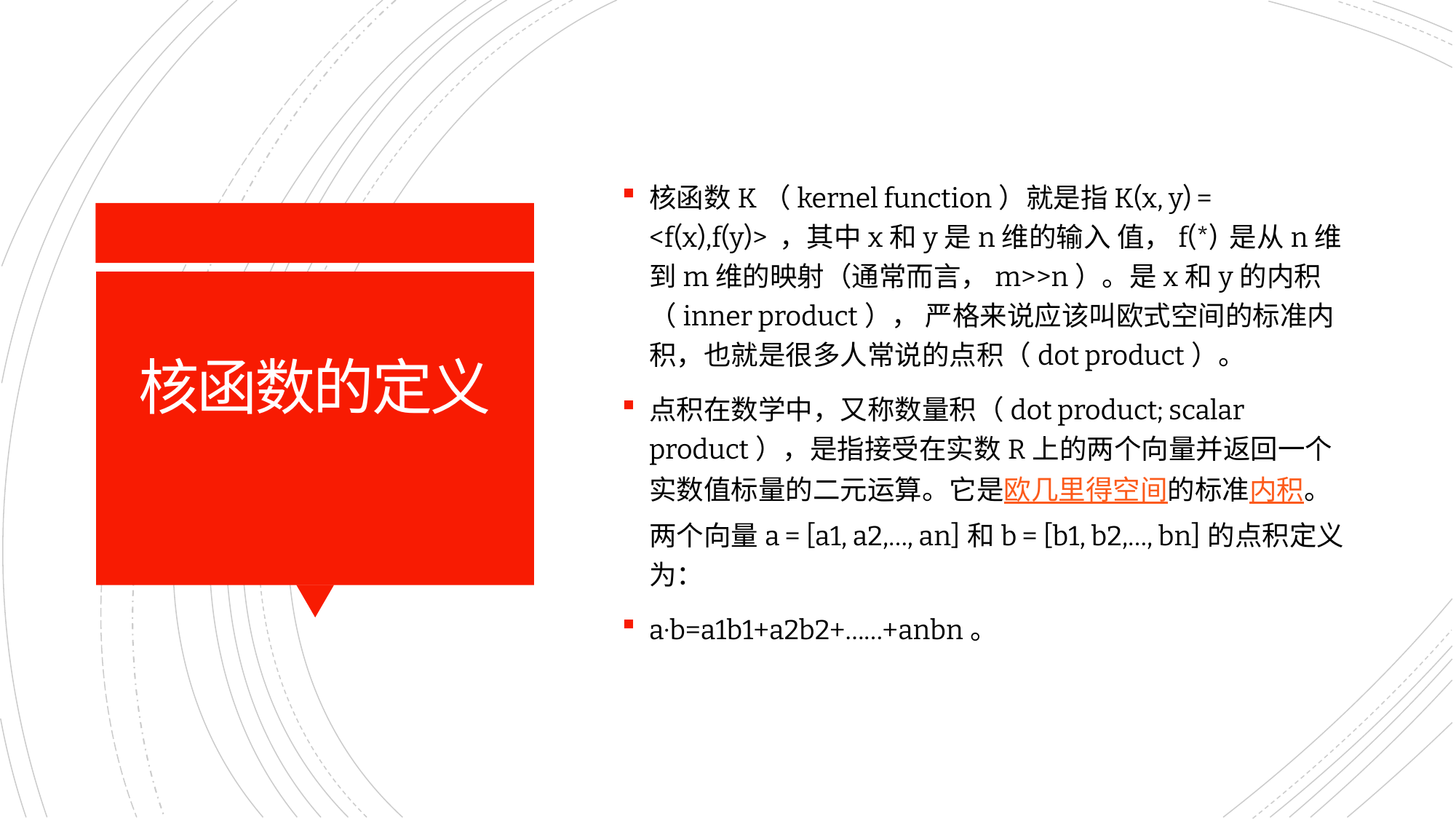

核函数K（kernel function）就是指K(x, y) = <f(x),f(y)> ，其中x和y是n维的输入 值，f(*) 是从n维到m维的映射（通常而言，m>>n）。是x和y的内积（inner product）， 严格来说应该叫欧式空间的标准内积，也就是很多人常说的点积（dot product）。
点积在数学中，又称数量积（dot product; scalar product），是指接受在实数R上的两个向量并返回一个实数值标量的二元运算。它是欧几里得空间的标准内积。两个向量a = [a1, a2,…, an]和b = [b1, b2,…, bn]的点积定义为：
a·b=a1b1+a2b2+……+anbn。
# 核函数的定义